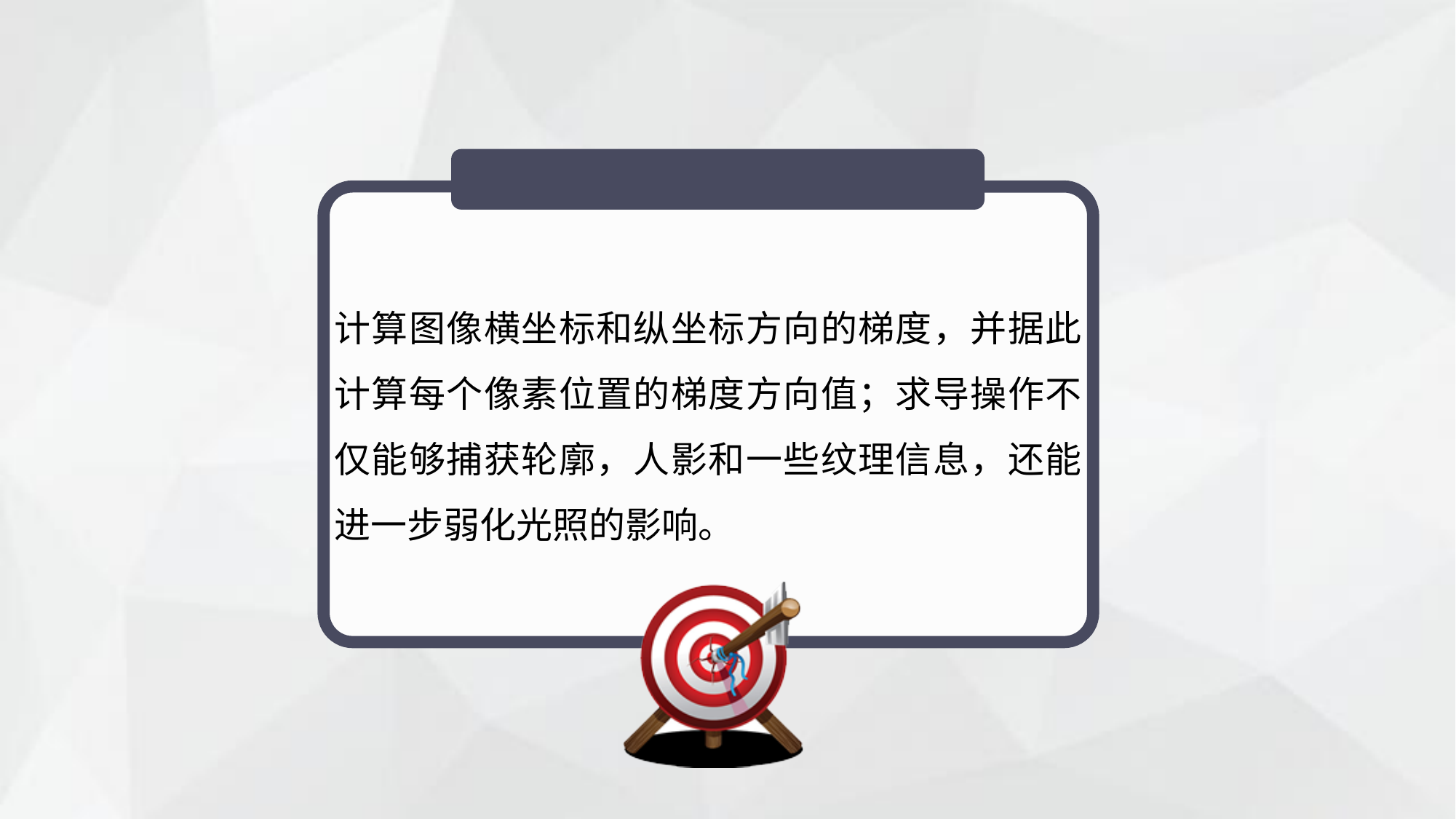

#
计算图像横坐标和纵坐标方向的梯度，并据此计算每个像素位置的梯度方向值；求导操作不仅能够捕获轮廓，人影和一些纹理信息，还能进一步弱化光照的影响。